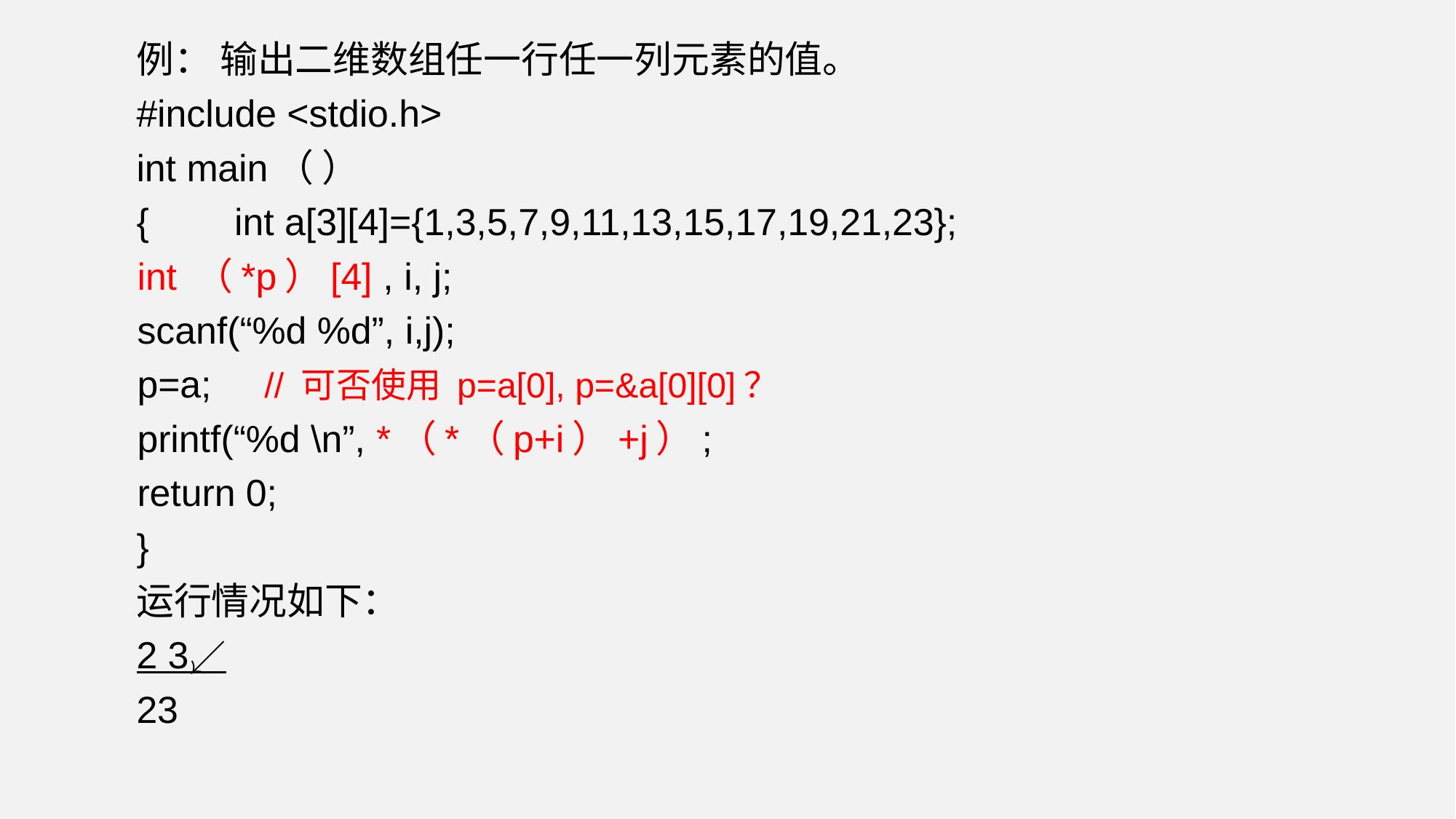

例： 输出二维数组任一行任一列元素的值。
#include <stdio.h>
int main（ ）
{ 	int a[3][4]={1,3,5,7,9,11,13,15,17,19,21,23};
		int （*p）[4] , i, j;
		scanf(“%d %d”, i,j);
		p=a;     // 可否使用 p=a[0], p=&a[0][0]？
		printf(“%d \n”, *（*（p+i）+j）;
		return 0;
}
运行情况如下：
2 3↙
23